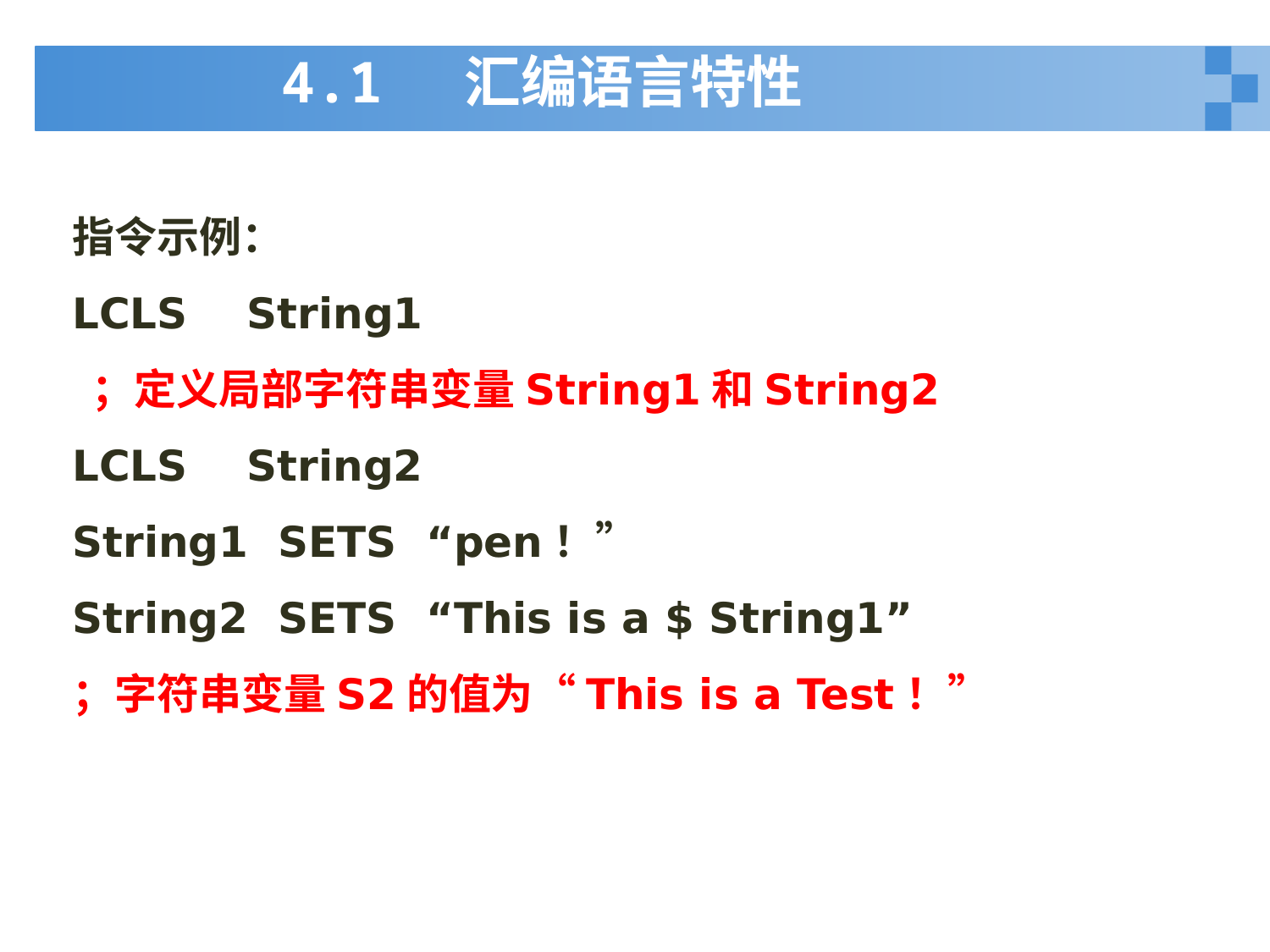

# 4.1  汇编语言特性
指令示例：
LCLS	String1
 ；定义局部字符串变量String1和String2
LCLS	String2
String1  SETS  “pen！”
String2  SETS  “This is a $ String1”
；字符串变量S2的值为“This is a Test！”